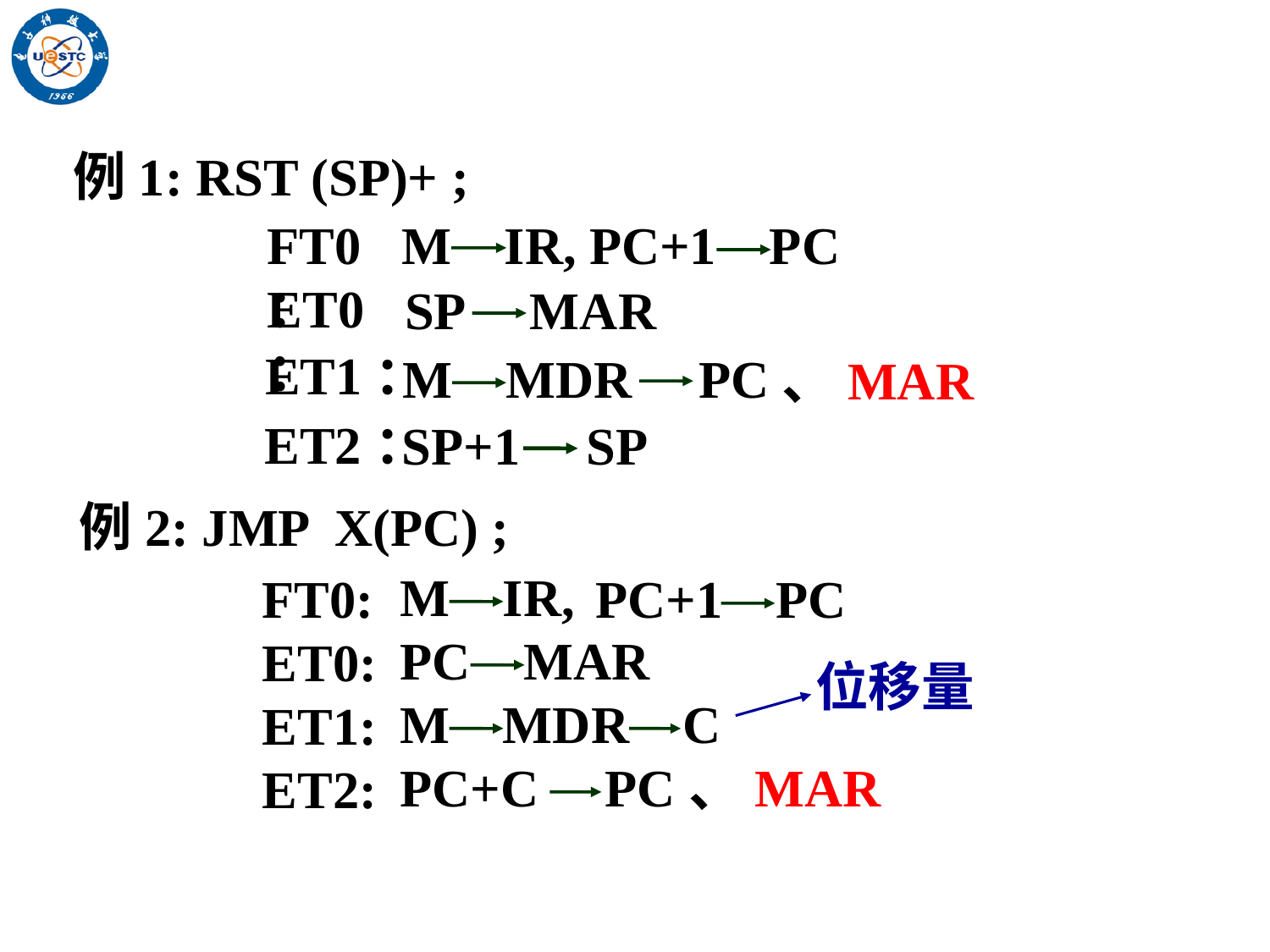

例1: RST (SP)+ ;
FT0：
M    IR,
PC+1    PC

ET0：
SP     MAR

ET1：
M    MDR     PC

、MAR
ET2：
SP+1     SP

例2: JMP  X(PC) ;
FT0:
M    IR,
PC+1    PC

ET0:
PC    MAR

位移量
ET1:

M    MDR    C

ET2:
、MAR
PC+C     PC